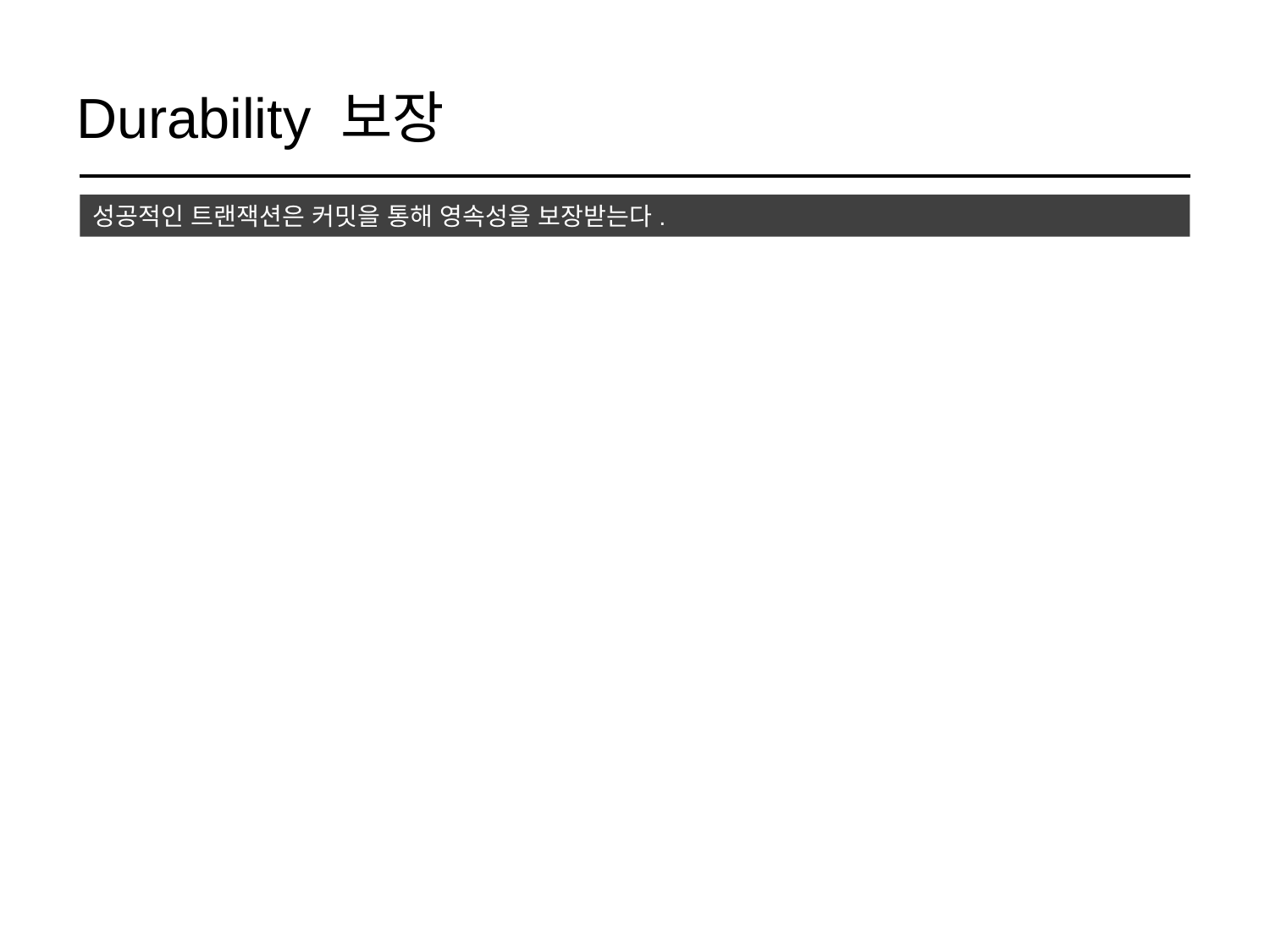

# Durability 보장
성공적인 트랜잭션은 커밋을 통해 영속성을 보장받는다.